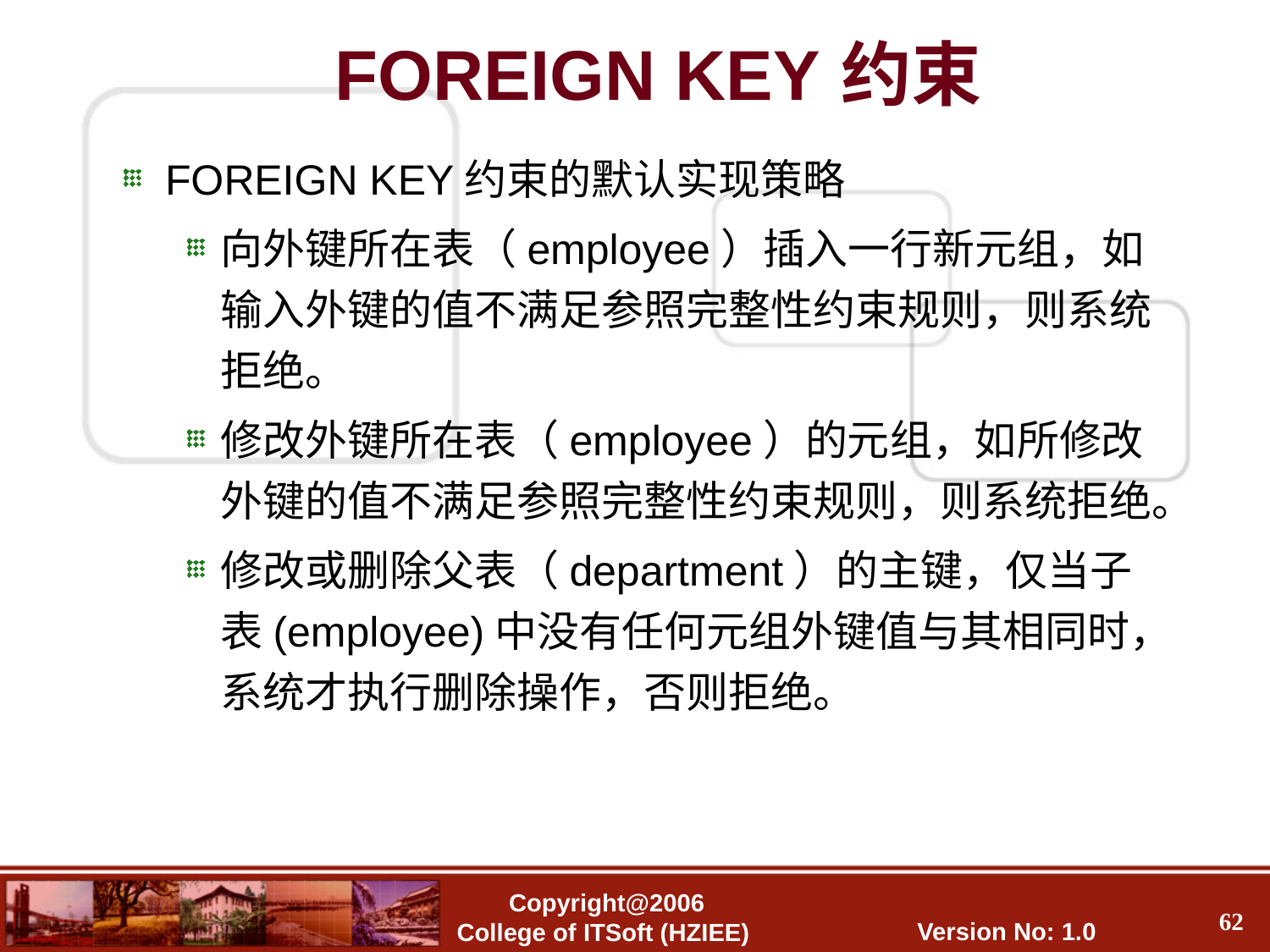

FOREIGN KEY 约束
FOREIGN KEY约束的默认实现策略
向外键所在表（employee）插入一行新元组，如输入外键的值不满足参照完整性约束规则，则系统拒绝。
修改外键所在表（employee）的元组，如所修改外键的值不满足参照完整性约束规则，则系统拒绝。
修改或删除父表（department）的主键，仅当子表(employee)中没有任何元组外键值与其相同时，系统才执行删除操作，否则拒绝。